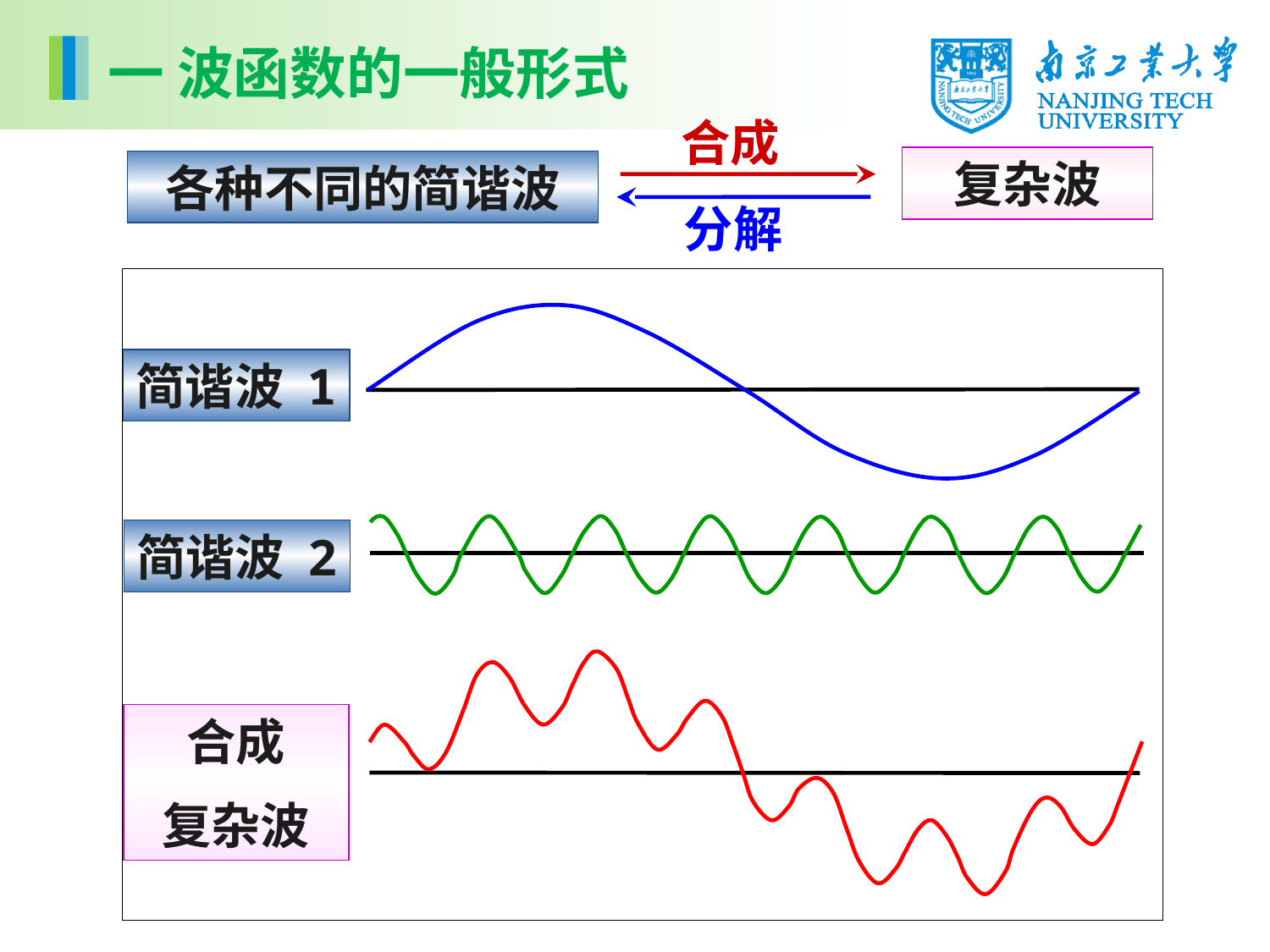

一 波函数的一般形式
合成
复杂波
各种不同的简谐波

分解

简谐波 1
简谐波 2
合成
复杂波